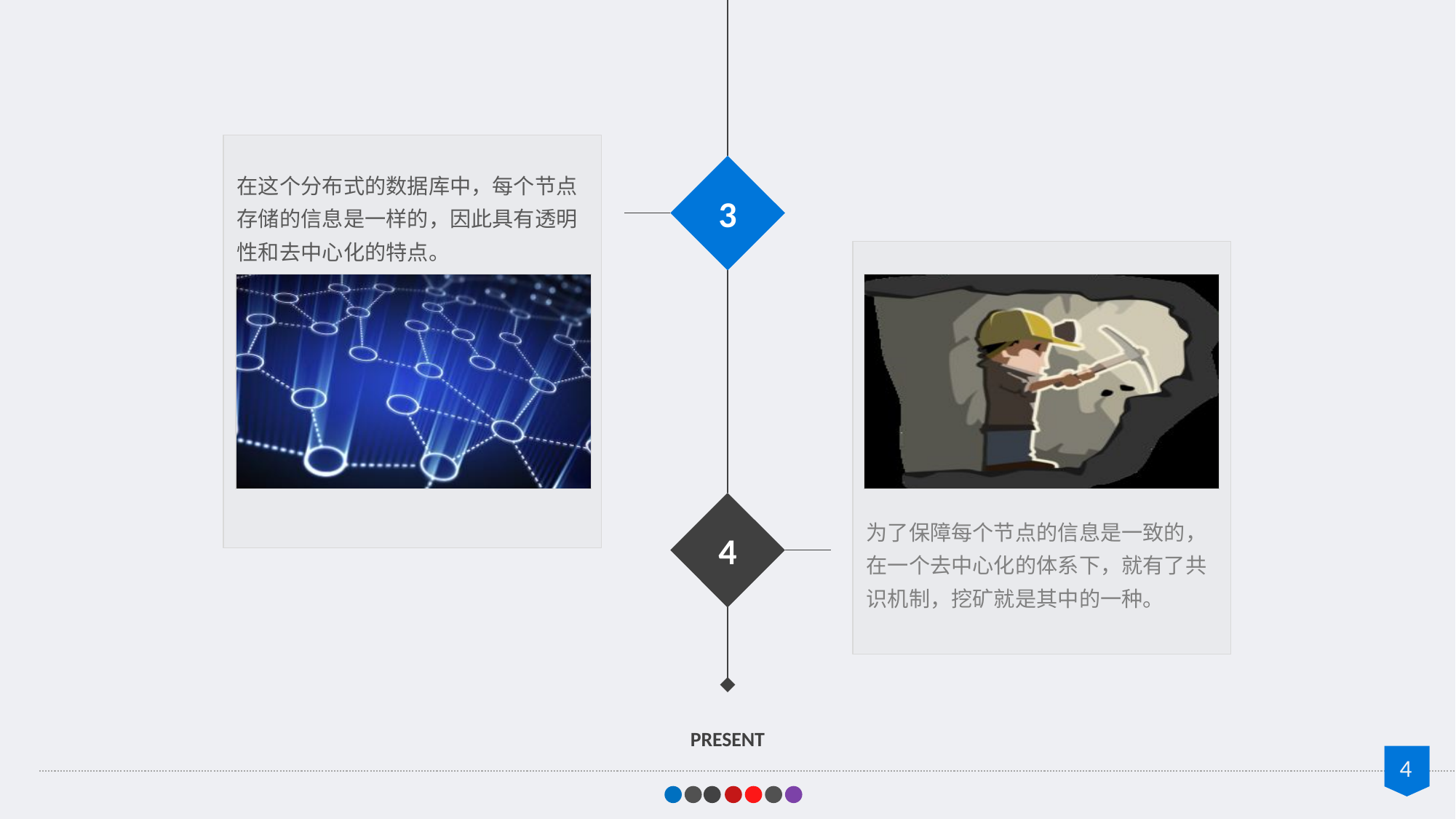

3
在这个分布式的数据库中，每个节点存储的信息是一样的，因此具有透明性和去中心化的特点。

4
为了保障每个节点的信息是一致的，在一个去中心化的体系下，就有了共识机制，挖矿就是其中的一种。
PRESENT

4